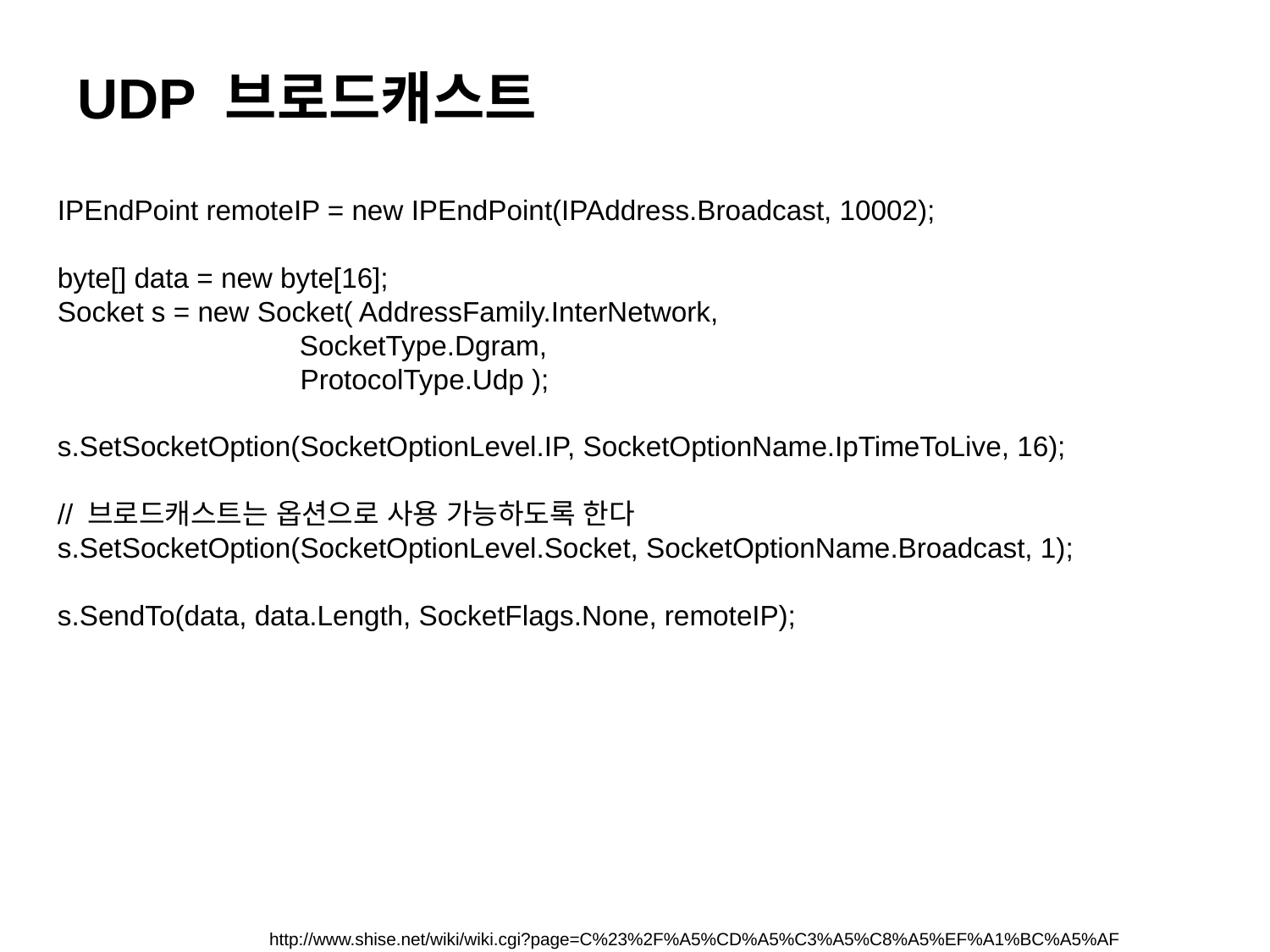

UDP 브로드캐스트
IPEndPoint remoteIP = new IPEndPoint(IPAddress.Broadcast, 10002);

byte[] data = new byte[16];
Socket s = new Socket( AddressFamily.InterNetwork,
                               SocketType.Dgram,
                               ProtocolType.Udp );

s.SetSocketOption(SocketOptionLevel.IP, SocketOptionName.IpTimeToLive, 16);

// 브로드캐스트는 옵션으로 사용 가능하도록 한다
s.SetSocketOption(SocketOptionLevel.Socket, SocketOptionName.Broadcast, 1);

s.SendTo(data, data.Length, SocketFlags.None, remoteIP);
http://www.shise.net/wiki/wiki.cgi?page=C%23%2F%A5%CD%A5%C3%A5%C8%A5%EF%A1%BC%A5%AF%B4%D8%B7%B8